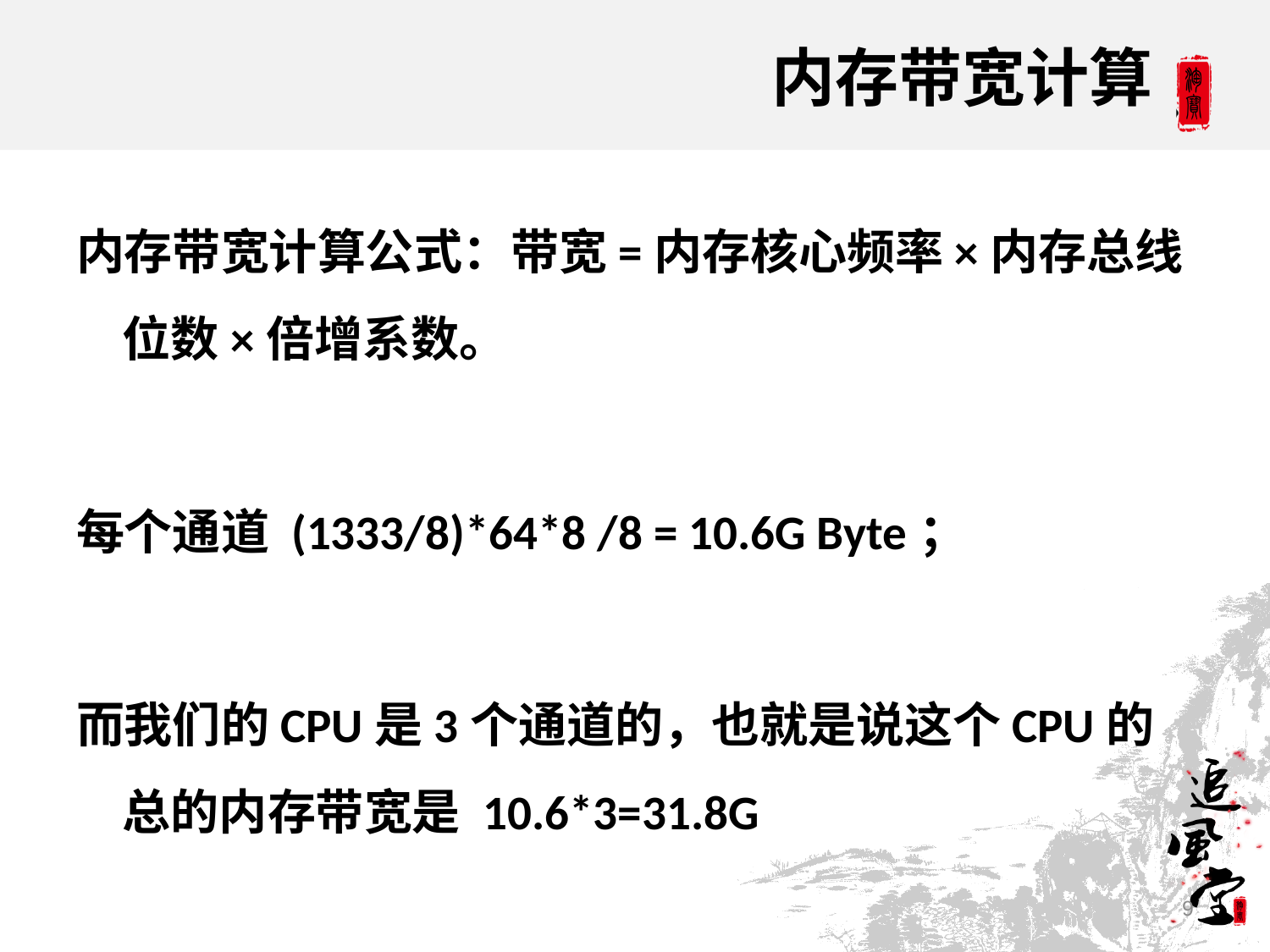

# 内存带宽计算
内存带宽计算公式：带宽=内存核心频率×内存总线位数×倍增系数。

每个通道 (1333/8)*64*8 /8 = 10.6G Byte；

而我们的CPU是3个通道的，也就是说这个CPU的总的内存带宽是 10.6*3=31.8G
9